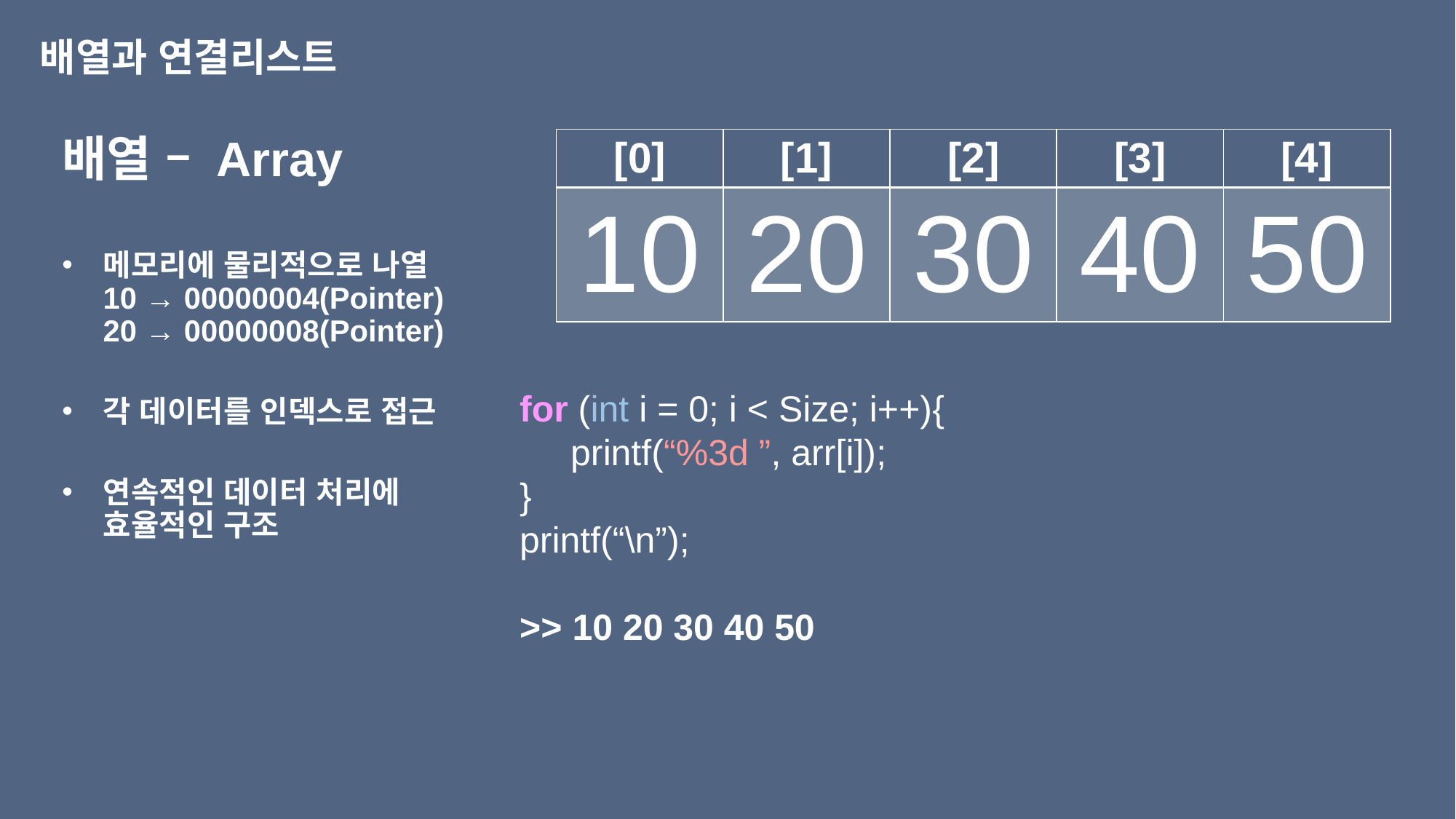

# 배열과 연결리스트
배열 – Array

메모리에 물리적으로 나열
10 → 00000004(Pointer)
20 → 00000008(Pointer)
각 데이터를 인덱스로 접근
연속적인 데이터 처리에
효율적인 구조
| [0] | [1] | [2] | [3] | [4] |
| --- | --- | --- | --- | --- |
| 10 | 20 | 30 | 40 | 50 |
for (int i = 0; i < Size; i++){
     printf(“%3d ”, arr[i]);
}
printf(“\n”);
>> 10 20 30 40 50